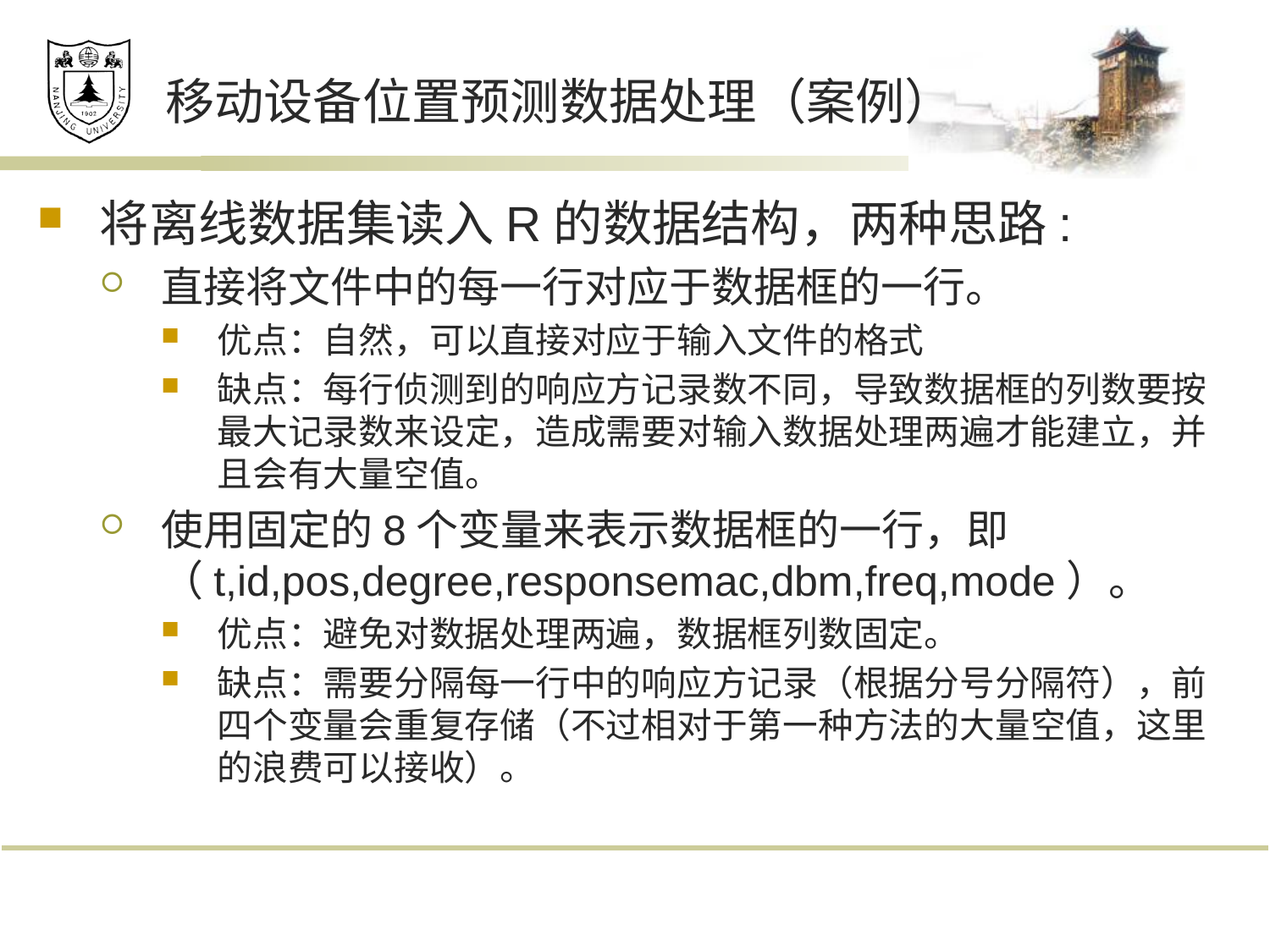

# 移动设备位置预测数据处理（案例）
将离线数据集读入R的数据结构，两种思路:
直接将文件中的每一行对应于数据框的一行。
优点：自然，可以直接对应于输入文件的格式
缺点：每行侦测到的响应方记录数不同，导致数据框的列数要按最大记录数来设定，造成需要对输入数据处理两遍才能建立，并且会有大量空值。
使用固定的8个变量来表示数据框的一行，即（t,id,pos,degree,responsemac,dbm,freq,mode）。
优点：避免对数据处理两遍，数据框列数固定。
缺点：需要分隔每一行中的响应方记录（根据分号分隔符），前四个变量会重复存储（不过相对于第一种方法的大量空值，这里的浪费可以接收）。